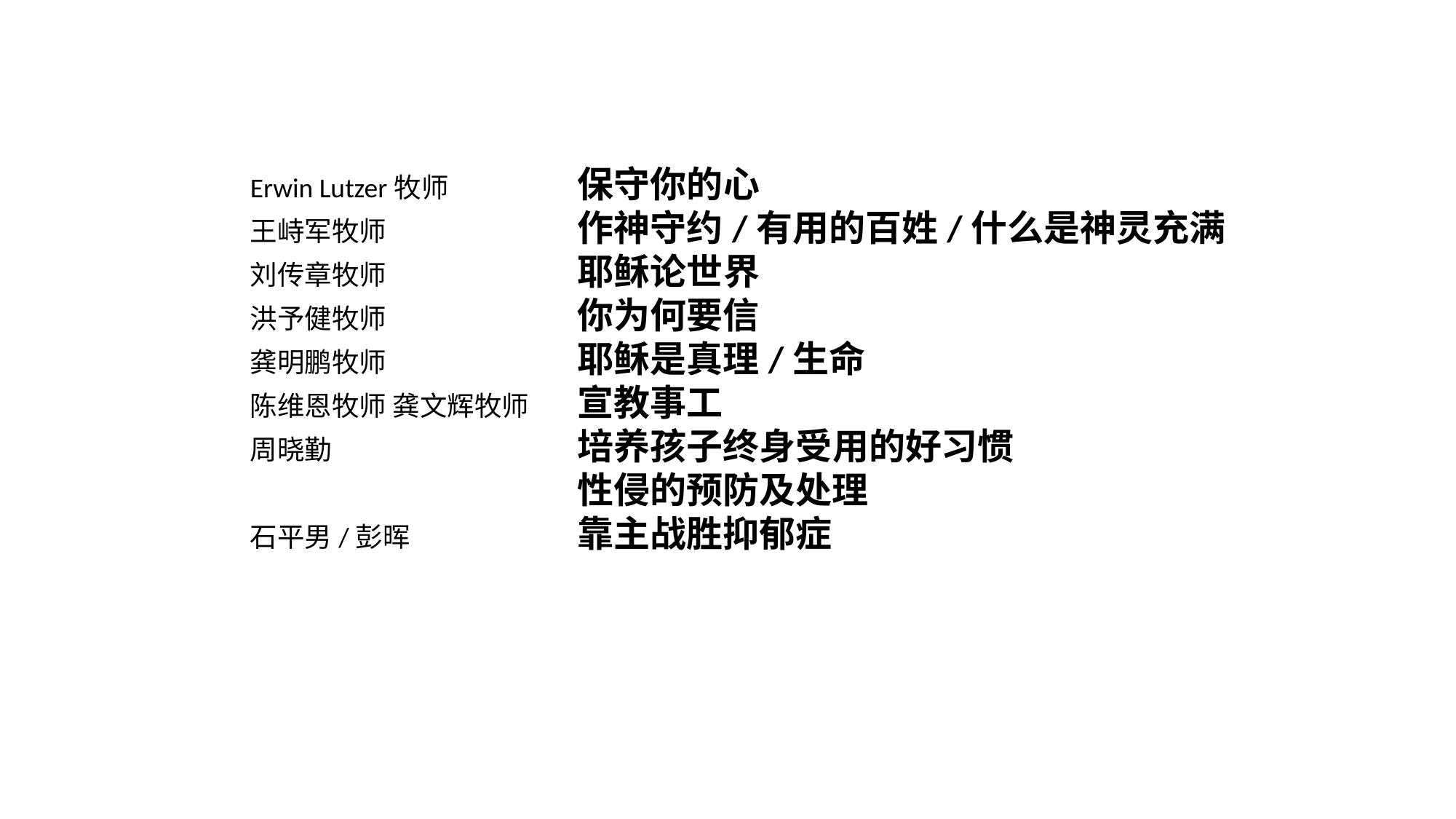

Erwin Lutzer牧师		保守你的心
王峙军牧师 		作神守约/有用的百姓/什么是神灵充满
刘传章牧师		耶稣论世界
洪予健牧师		你为何要信
龚明鹏牧师		耶稣是真理/生命
陈维恩牧师 龚文辉牧师 	宣教事工
周晓勤			培养孩子终身受用的好习惯
			性侵的预防及处理
石平男/彭晖		靠主战胜抑郁症